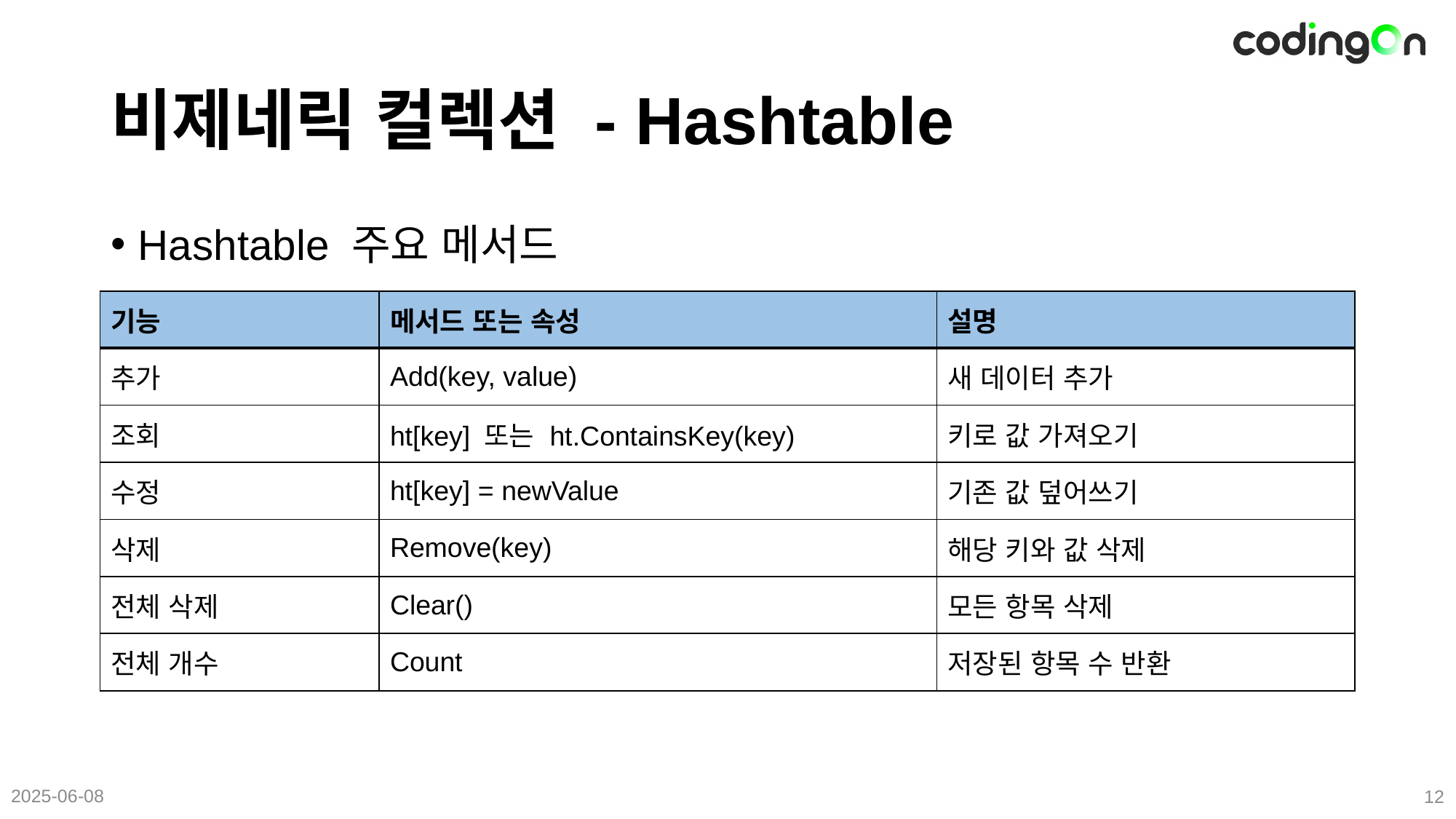

# 비제네릭 컬렉션 - Hashtable
Hashtable 주요 메서드

| 기능 | 메서드 또는 속성 | 설명 |
| --- | --- | --- |
| 추가 | Add(key, value) | 새 데이터 추가 |
| 조회 | ht[key] 또는 ht.ContainsKey(key) | 키로 값 가져오기 |
| 수정 | ht[key] = newValue | 기존 값 덮어쓰기 |
| 삭제 | Remove(key) | 해당 키와 값 삭제 |
| 전체 삭제 | Clear() | 모든 항목 삭제 |
| 전체 개수 | Count | 저장된 항목 수 반환 |
2025-06-08
12